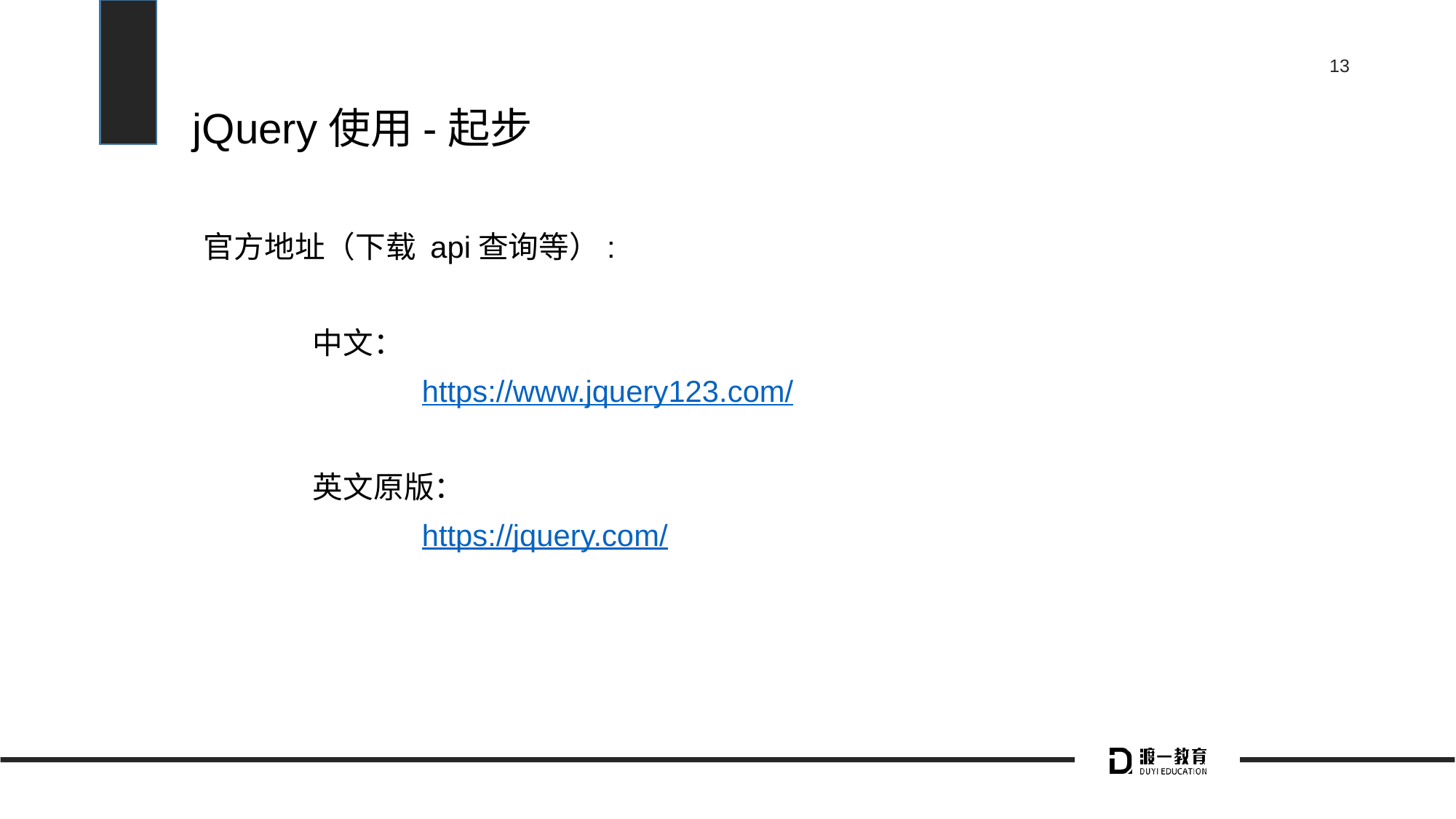

# jQuery使用-起步
官方地址（下载 api查询等）:

	中文：
		https://www.jquery123.com/

	英文原版：
		https://jquery.com/